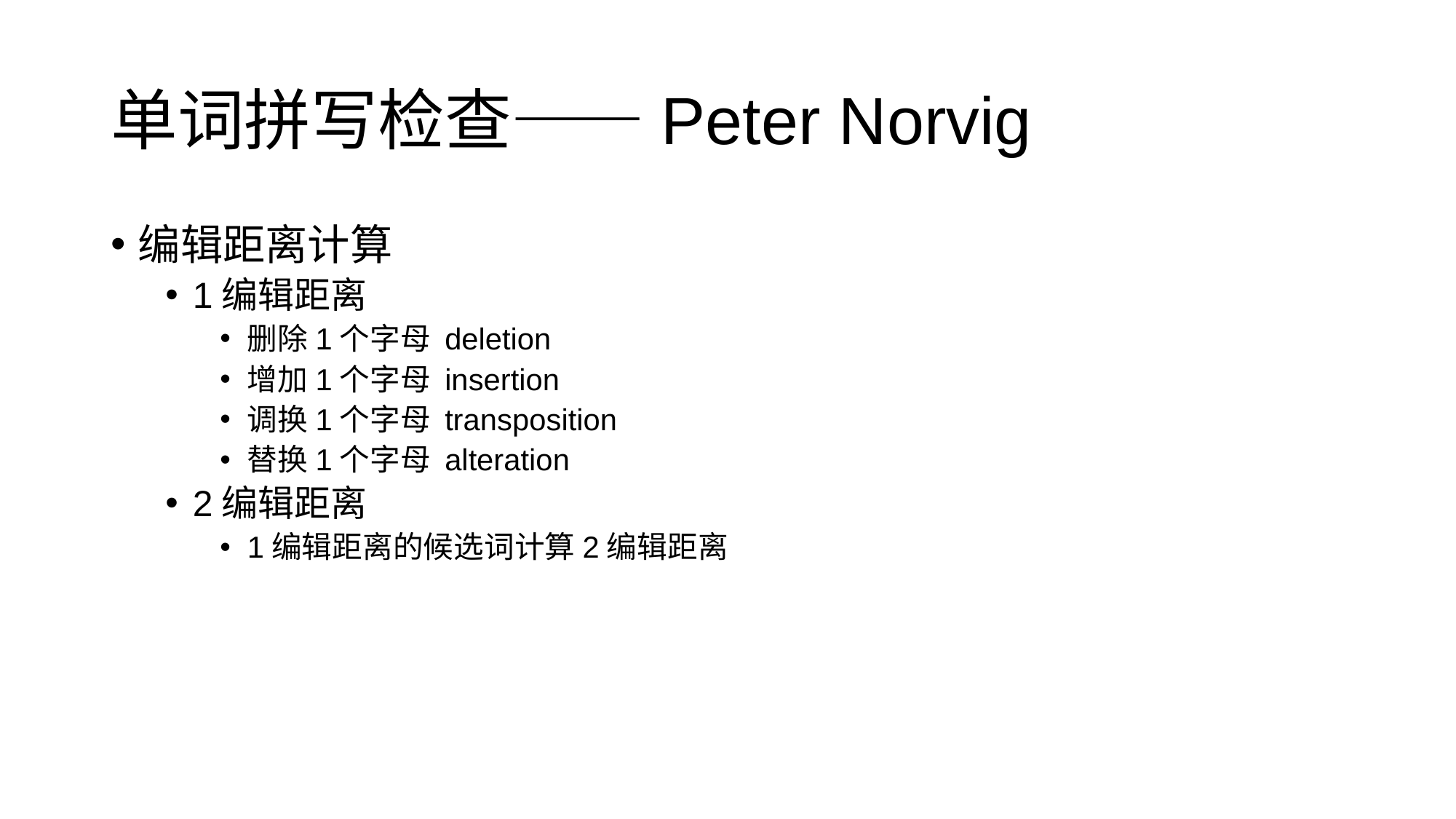

# 单词拼写检查——Peter Norvig
编辑距离计算
1编辑距离
删除1个字母 deletion
增加1个字母 insertion
调换1个字母 transposition
替换1个字母 alteration
2编辑距离
1编辑距离的候选词计算2编辑距离